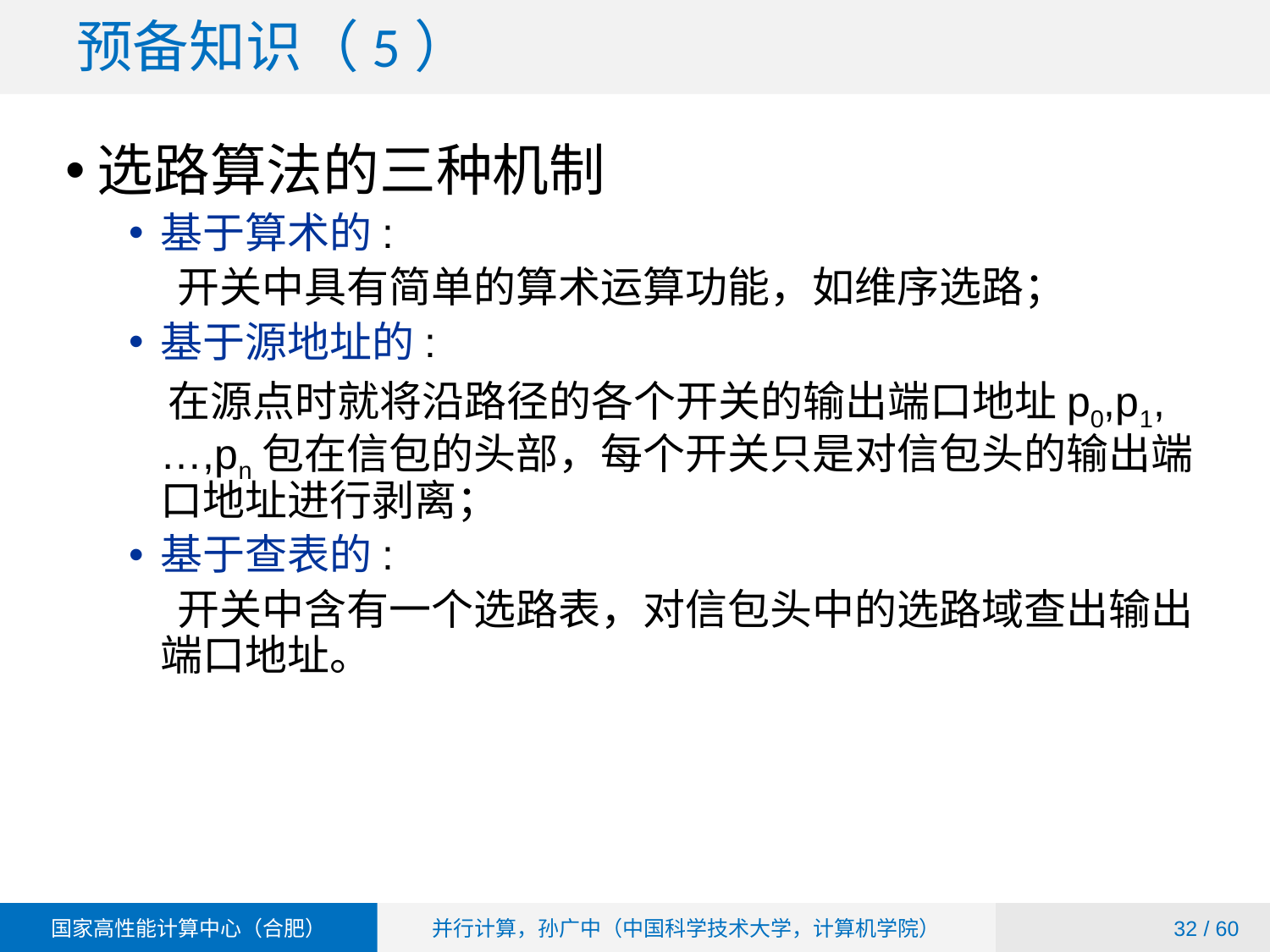

# 预备知识（5）
选路算法的三种机制
基于算术的:
    开关中具有简单的算术运算功能，如维序选路；
基于源地址的:
   在源点时就将沿路径的各个开关的输出端口地址p0,p1,…,pn包在信包的头部，每个开关只是对信包头的输出端口地址进行剥离；
基于查表的:
    开关中含有一个选路表，对信包头中的选路域查出输出端口地址。

32 / 60